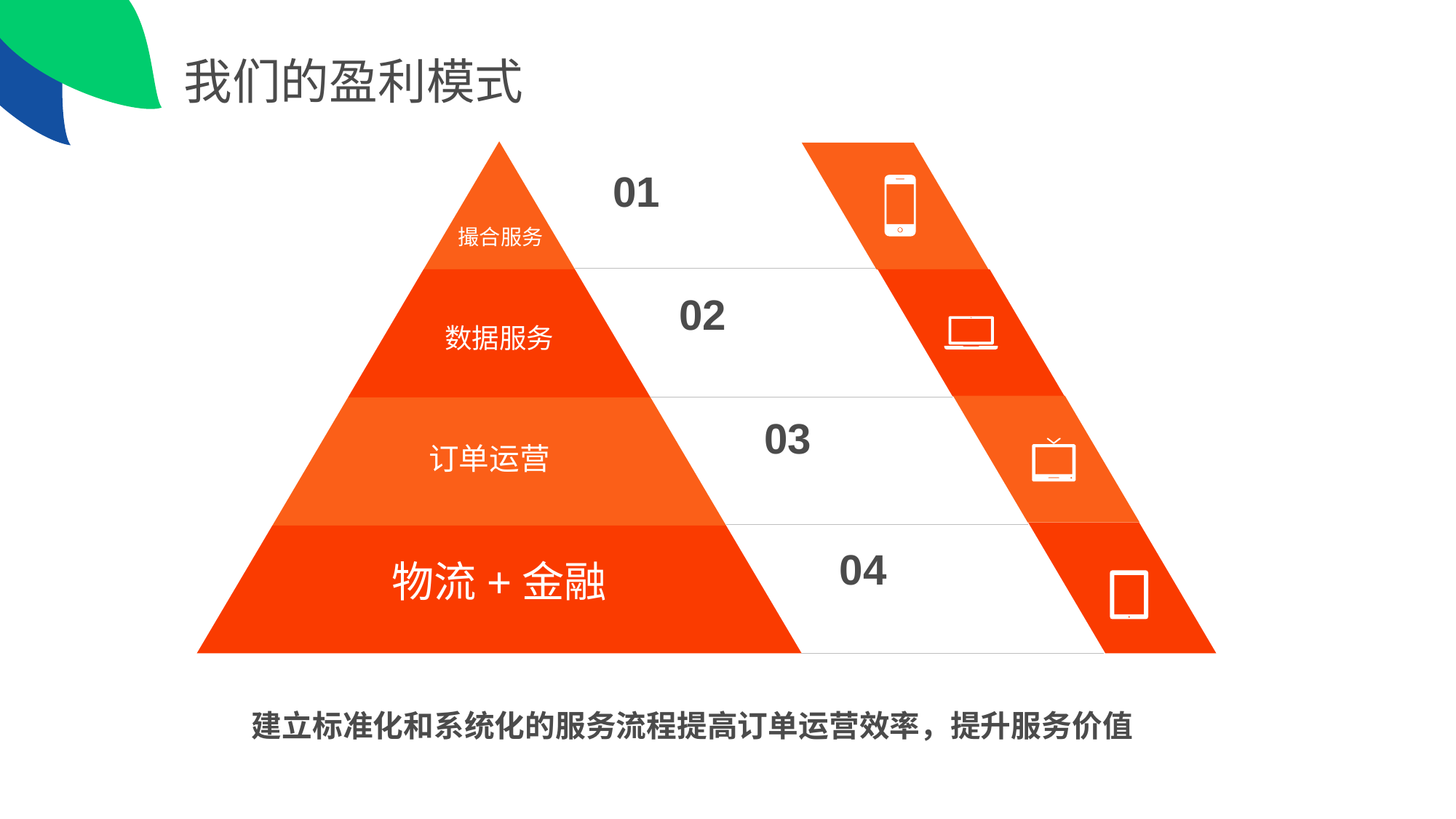

# 我们的盈利模式

01

撮合服务

02

数据服务

03
订单运营

04
物流+金融

建立标准化和系统化的服务流程提高订单运营效率，提升服务价值